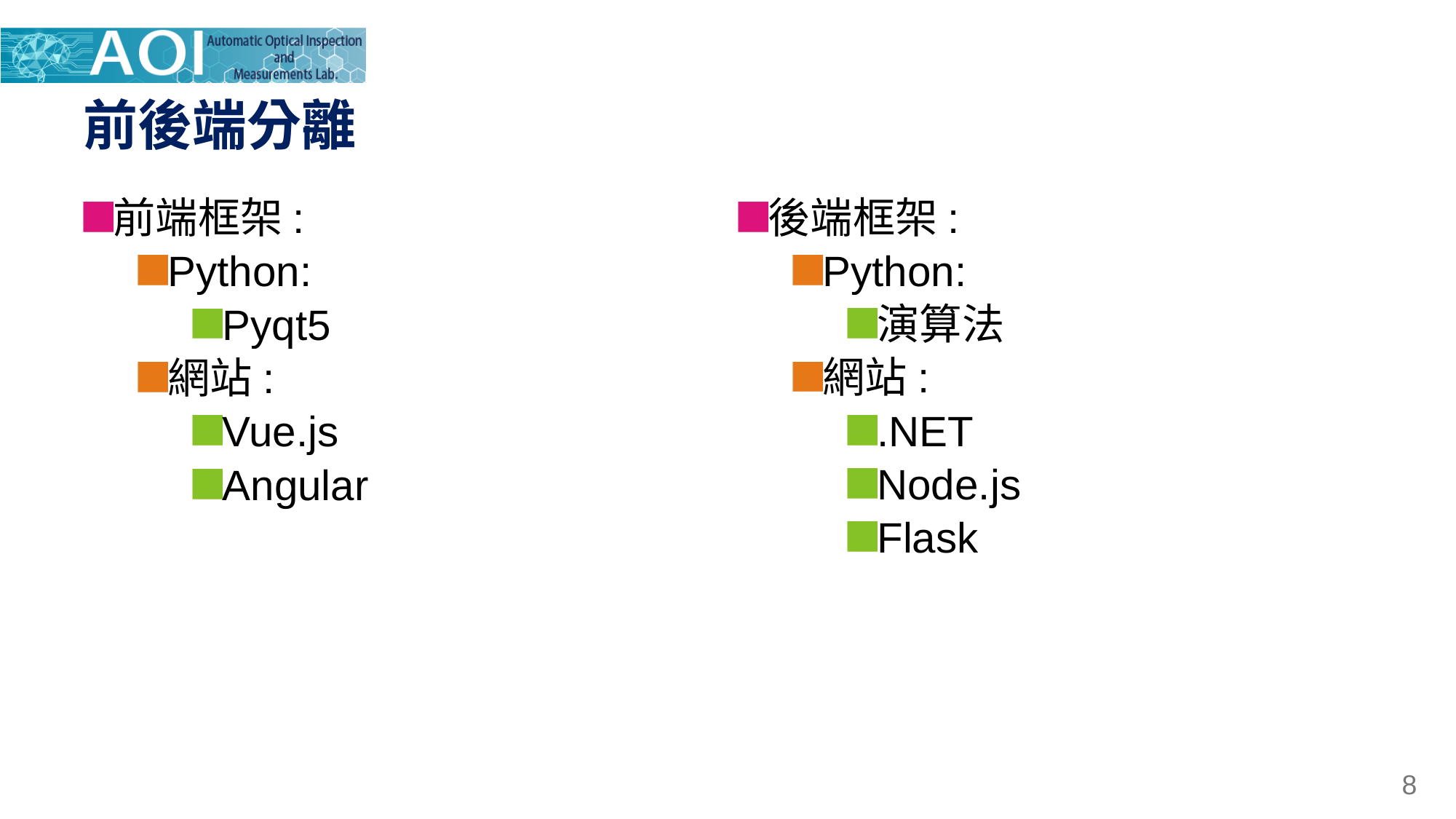

# 前後端分離
後端框架:
Python:
演算法
網站:
.NET
Node.js
Flask
前端框架:
Python:
Pyqt5
網站:
Vue.js
Angular